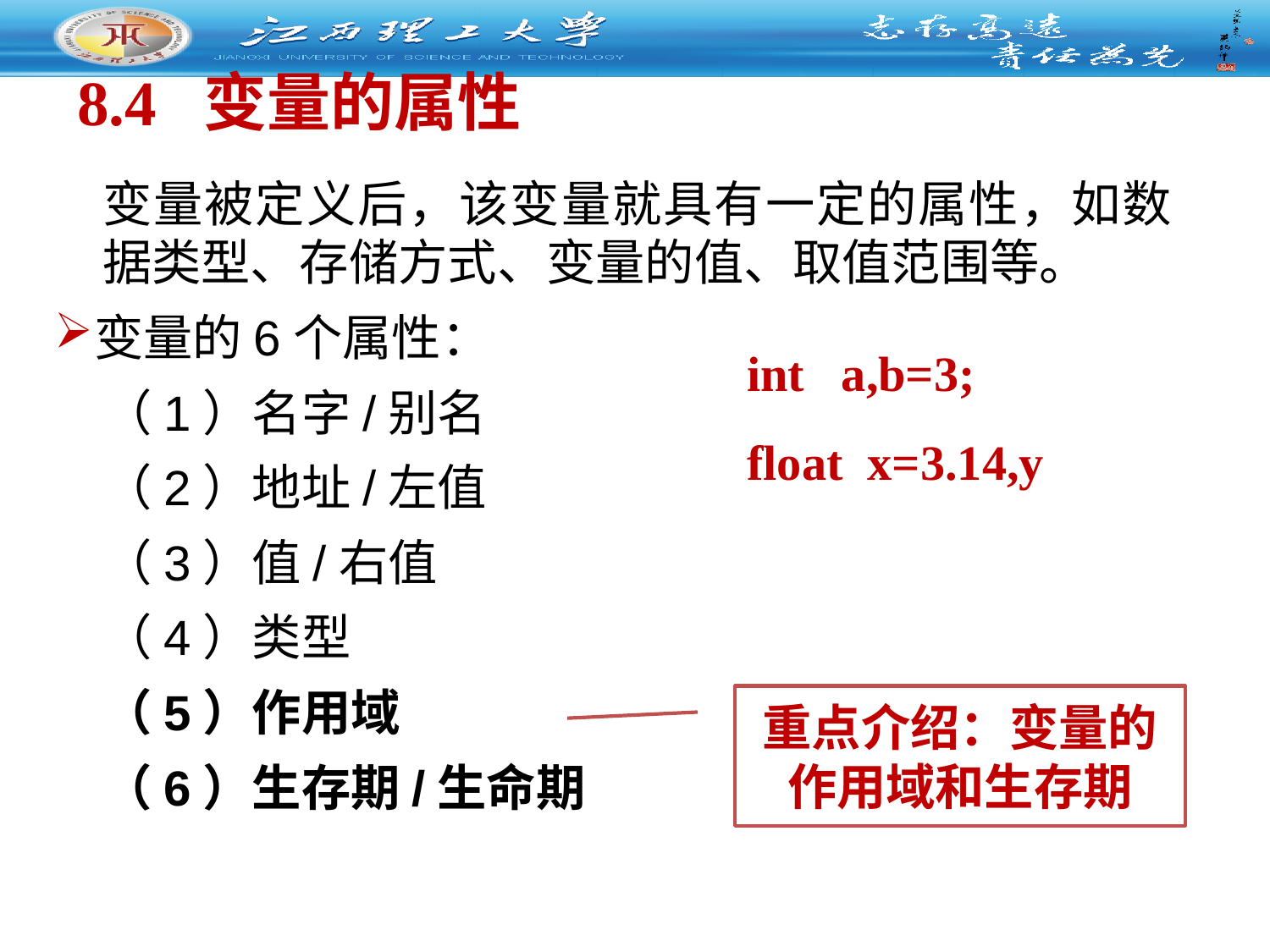

# 8.4  变量的属性
变量被定义后，该变量就具有一定的属性，如数据类型、存储方式、变量的值、取值范围等。
变量的6个属性：
（1）名字/别名
（2）地址/左值
（3）值/右值
（4）类型
（5）作用域
（6）生存期/生命期
int   a,b=3;
float  x=3.14,y
重点介绍：变量的作用域和生存期